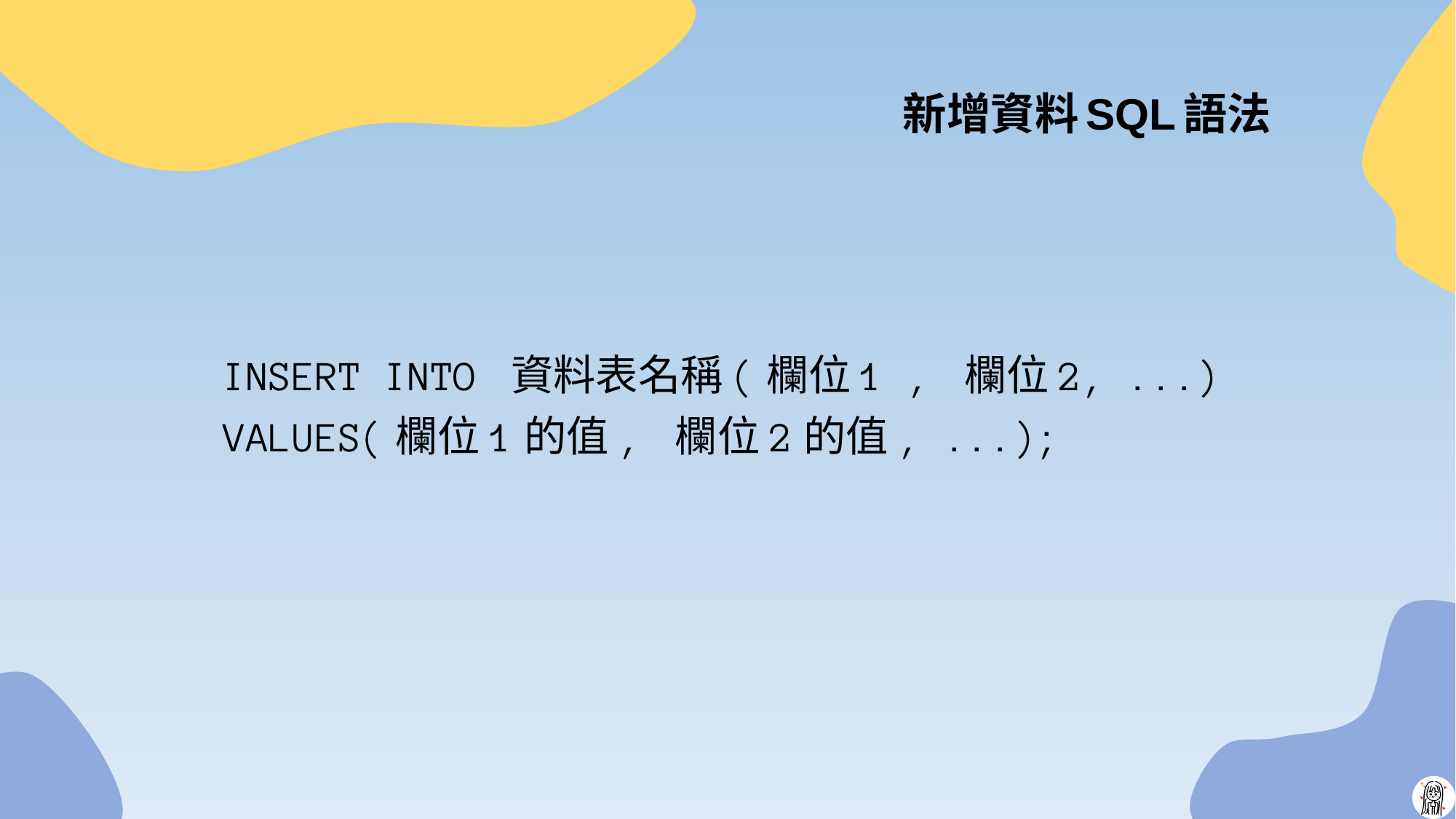

# 新增資料SQL語法
INSERT INTO 資料表名稱(欄位1 , 欄位2, ...)
VALUES(欄位1的值, 欄位2的值, ...);
8